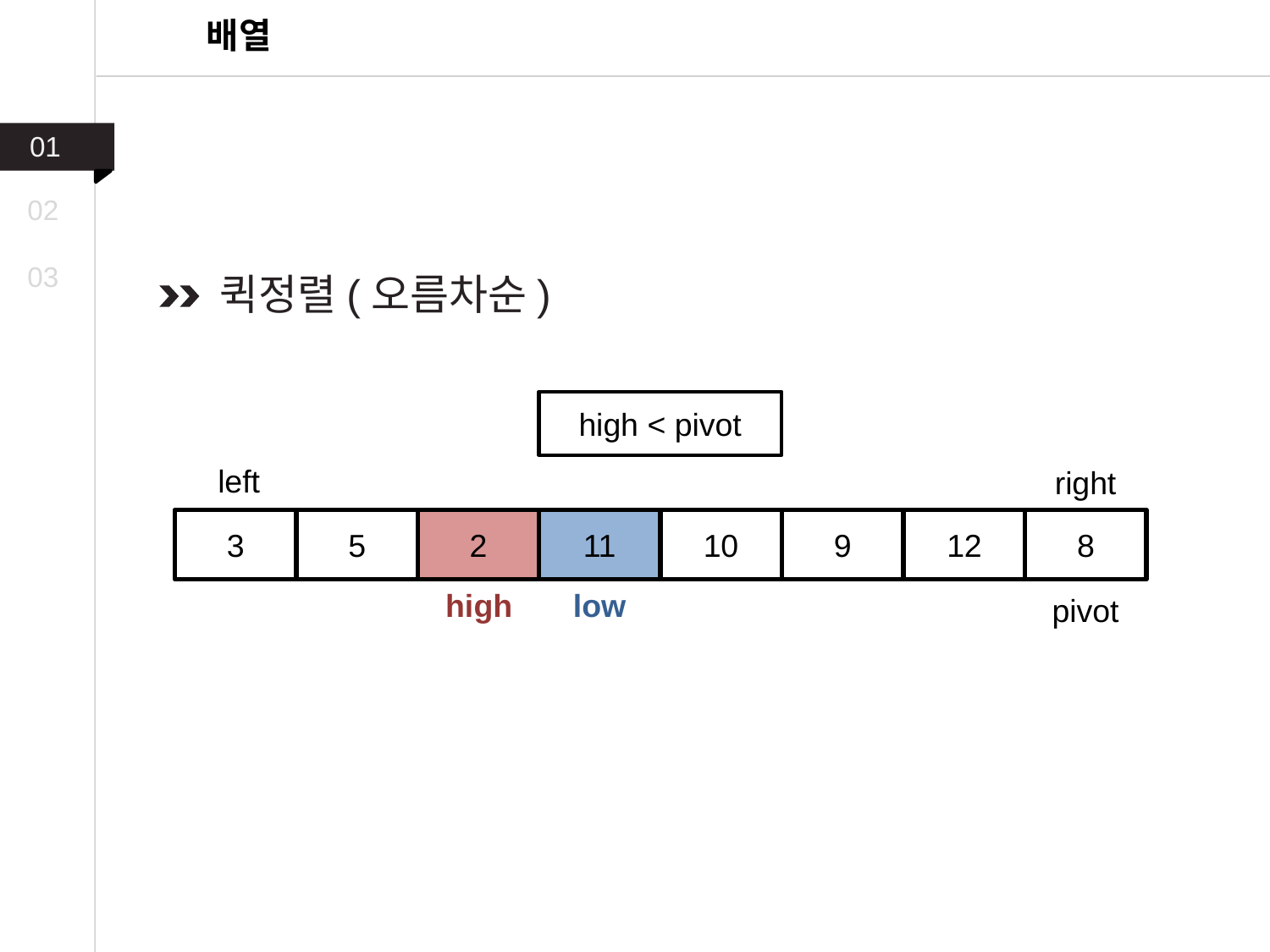

배열
01

02
03
 퀵정렬(오름차순)

high < pivot
left
right
3
5
2
11
10
9
12
8
low
high
pivot